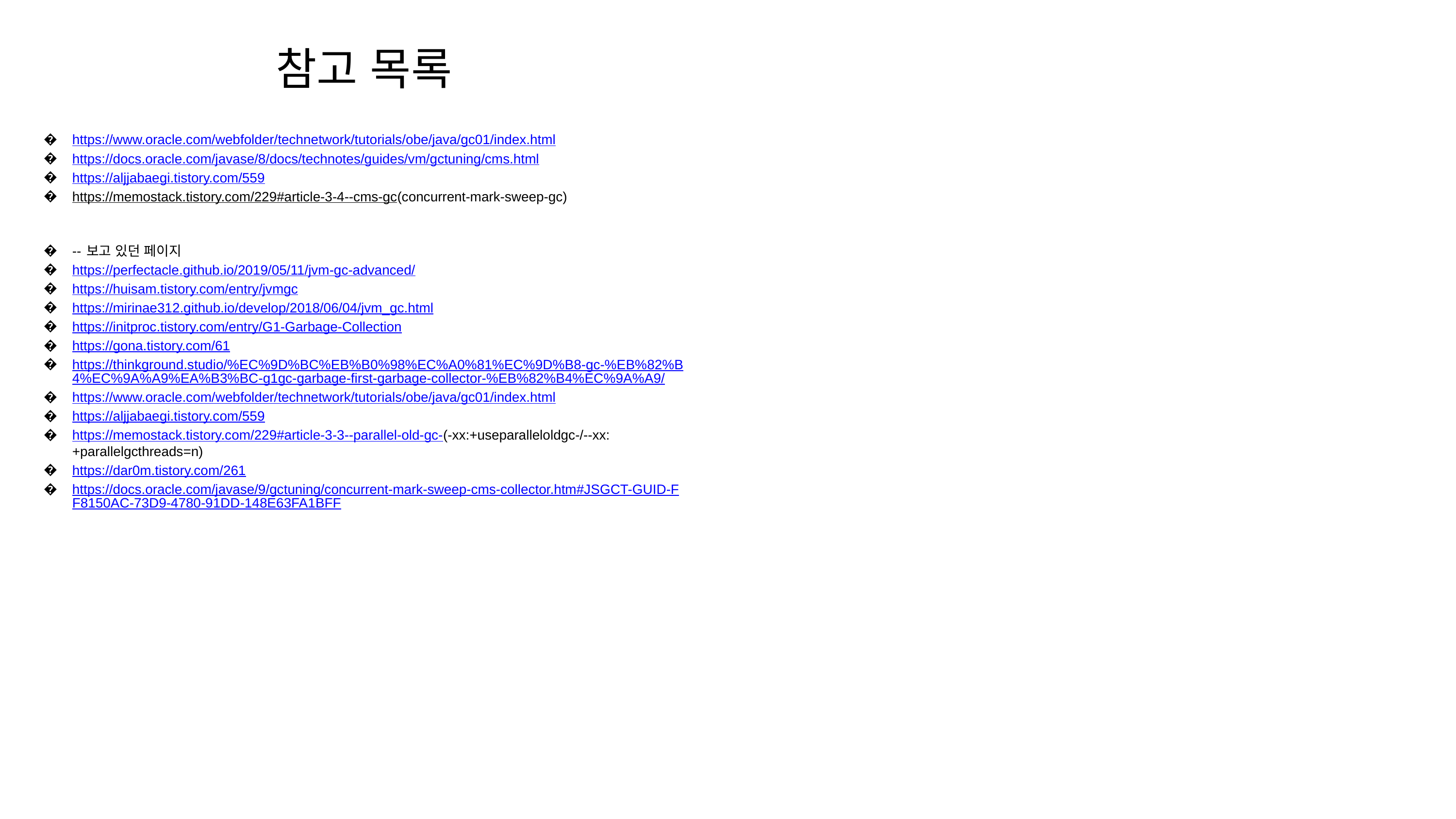

# 참고 목록
https://www.oracle.com/webfolder/technetwork/tutorials/obe/java/gc01/index.html
https://docs.oracle.com/javase/8/docs/technotes/guides/vm/gctuning/cms.html
https://aljjabaegi.tistory.com/559
https://memostack.tistory.com/229#article-3-4--cms-gc(concurrent-mark-sweep-gc)

-- 보고 있던 페이지
https://perfectacle.github.io/2019/05/11/jvm-gc-advanced/
https://huisam.tistory.com/entry/jvmgc
https://mirinae312.github.io/develop/2018/06/04/jvm_gc.html
https://initproc.tistory.com/entry/G1-Garbage-Collection
https://gona.tistory.com/61
https://thinkground.studio/%EC%9D%BC%EB%B0%98%EC%A0%81%EC%9D%B8-gc-%EB%82%B4%EC%9A%A9%EA%B3%BC-g1gc-garbage-first-garbage-collector-%EB%82%B4%EC%9A%A9/
https://www.oracle.com/webfolder/technetwork/tutorials/obe/java/gc01/index.html
https://aljjabaegi.tistory.com/559
https://memostack.tistory.com/229#article-3-3--parallel-old-gc-(-xx:+useparalleloldgc-/--xx:+parallelgcthreads=n)
https://dar0m.tistory.com/261
https://docs.oracle.com/javase/9/gctuning/concurrent-mark-sweep-cms-collector.htm#JSGCT-GUID-FF8150AC-73D9-4780-91DD-148E63FA1BFF